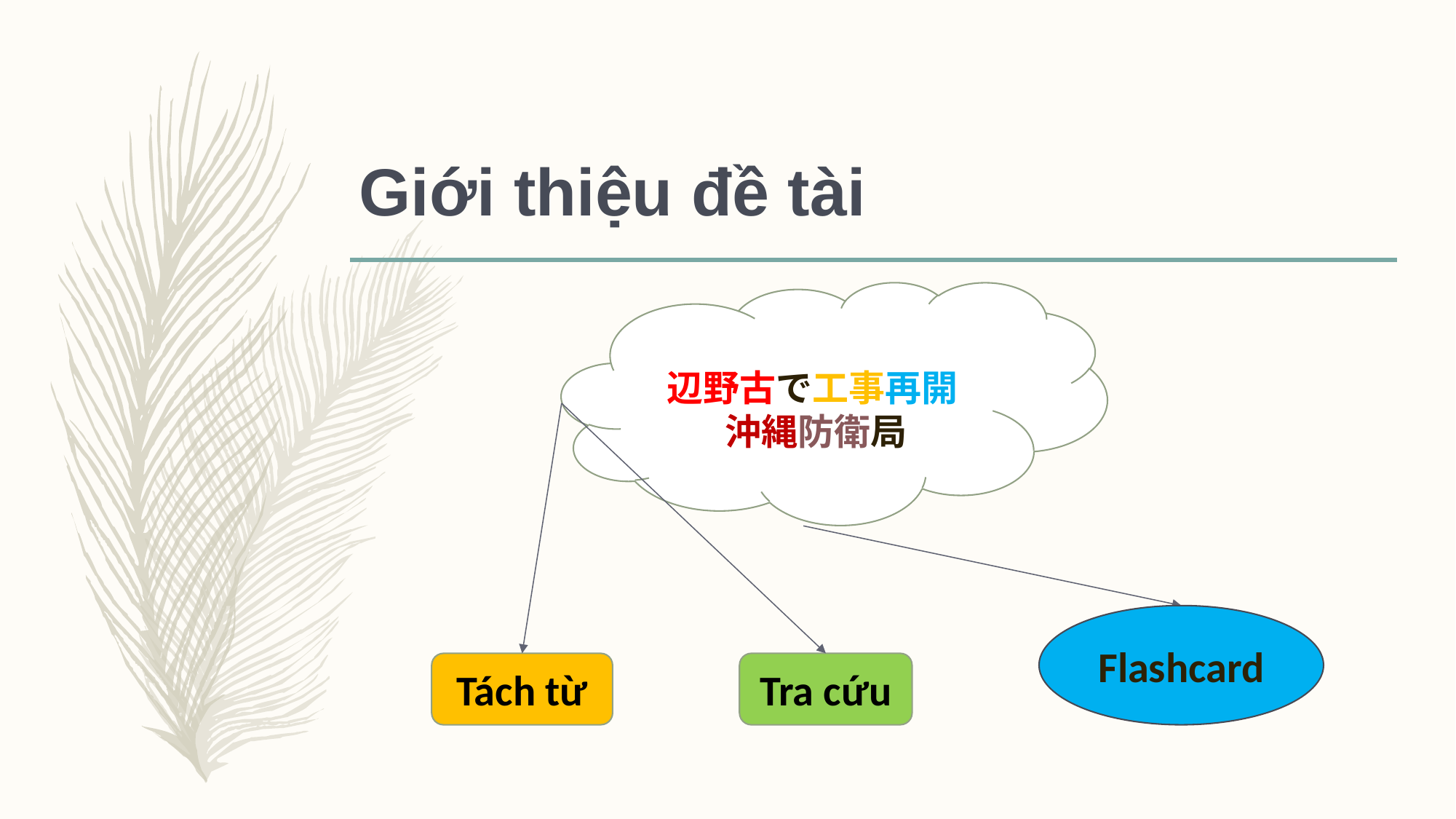

# Giới thiệu đề tài

辺野古で工事再開  沖縄防衛局
Flashcard
Tách từ
Tra cứu